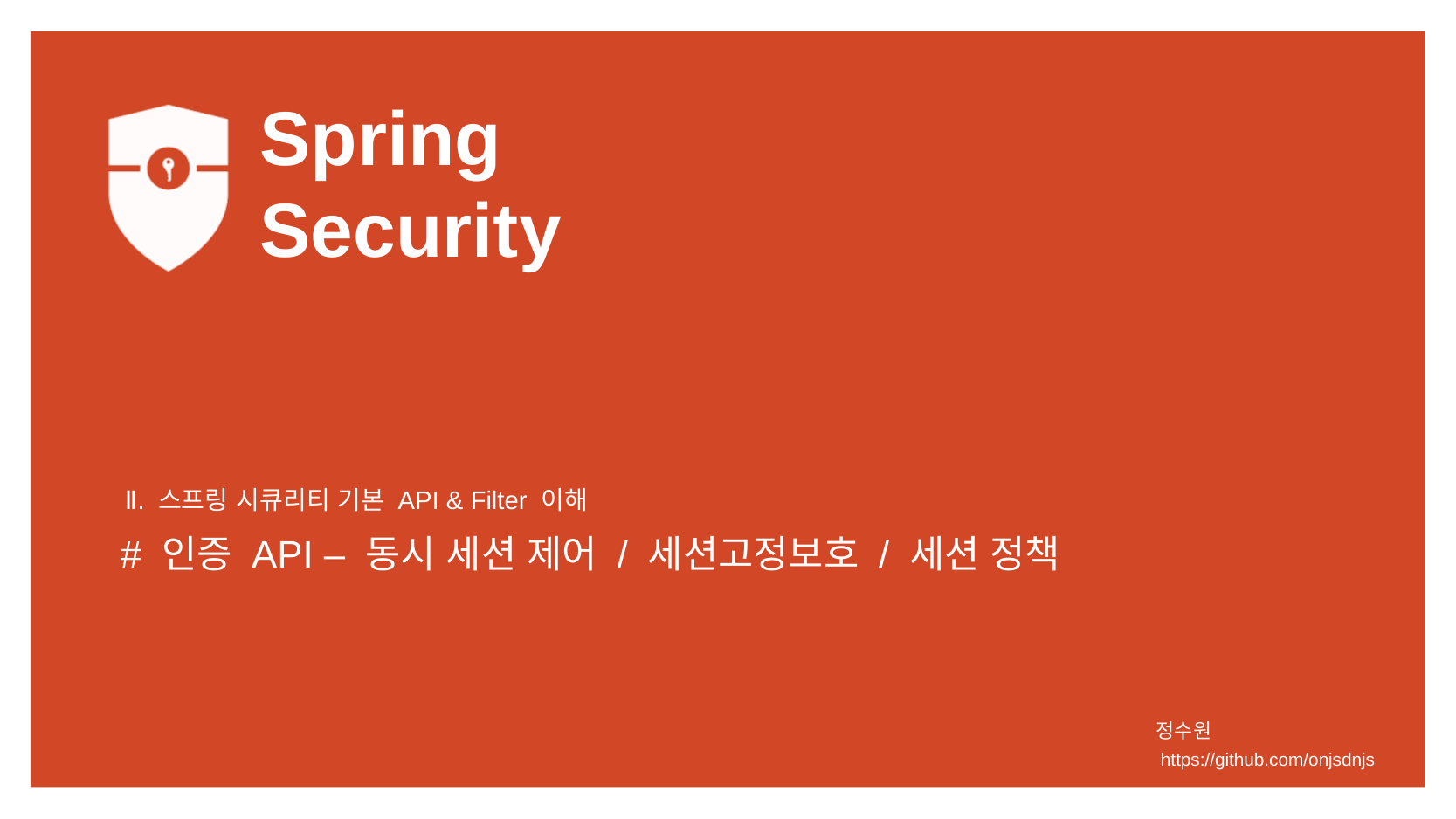

Ⅱ. 스프링 시큐리티 기본 API & Filter 이해
# 인증 API – 동시 세션 제어 / 세션고정보호 / 세션 정책